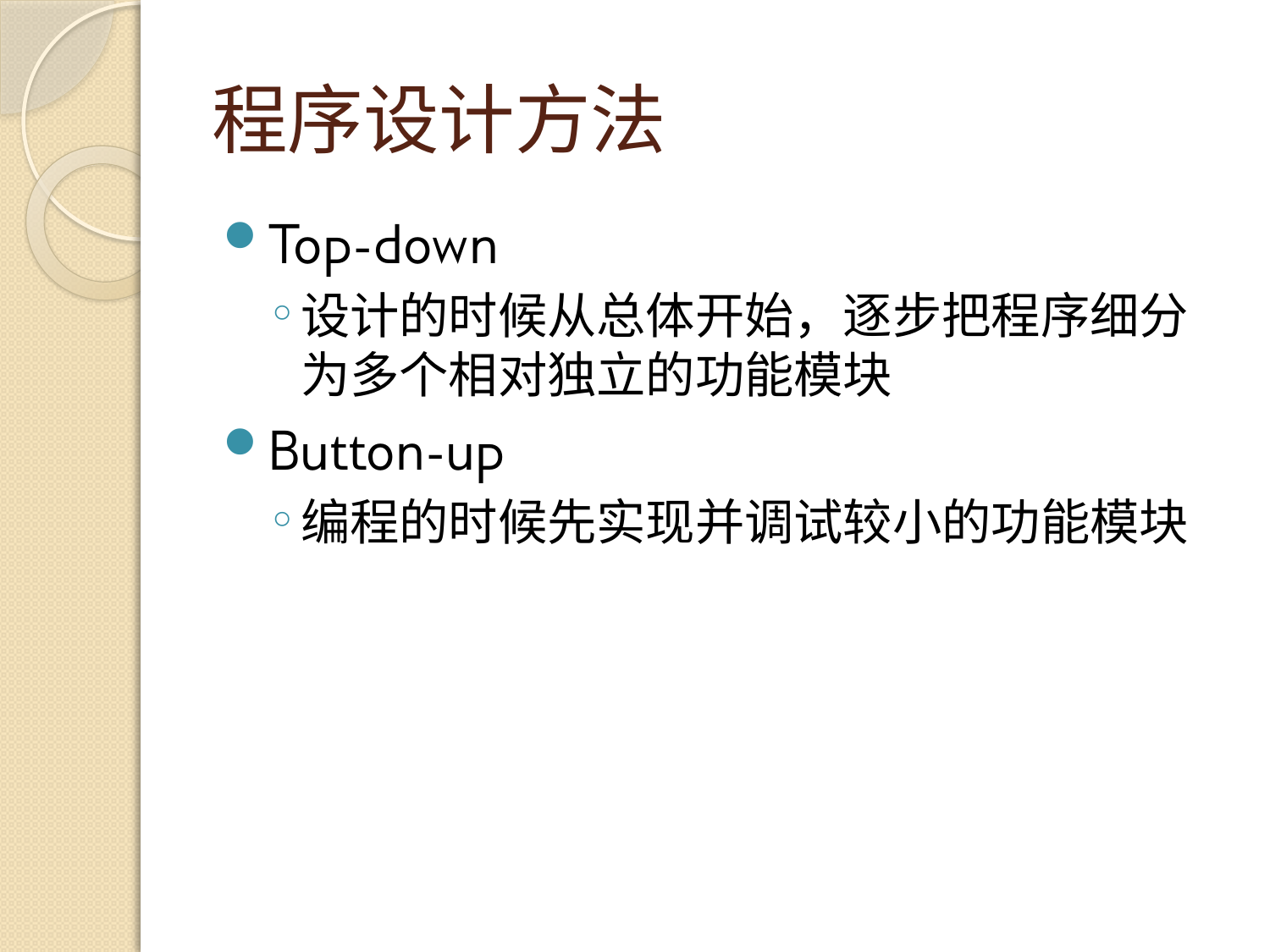

# 程序设计方法
Top-down
设计的时候从总体开始，逐步把程序细分为多个相对独立的功能模块
Button-up
编程的时候先实现并调试较小的功能模块